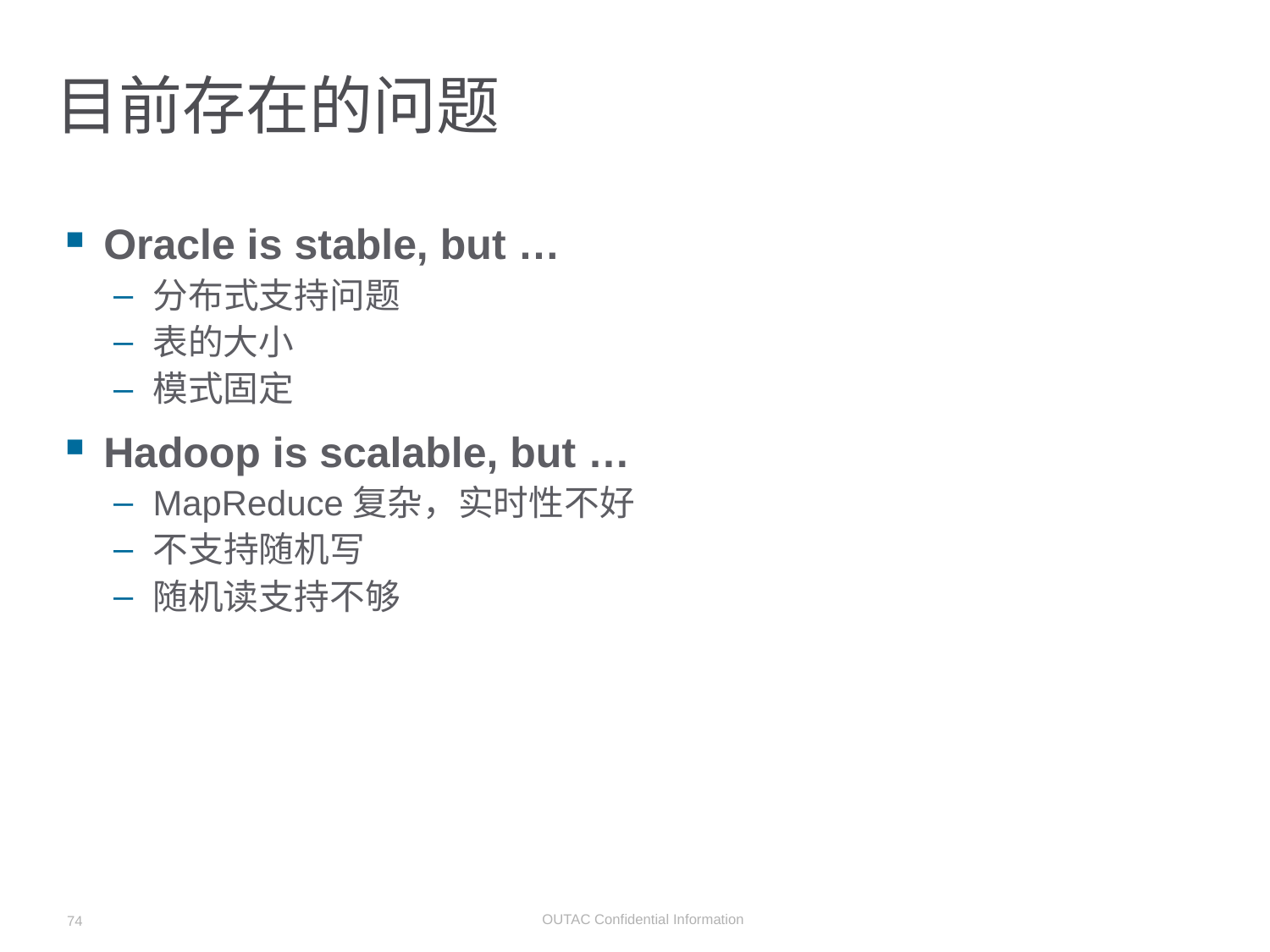

# 目前存在的问题
Oracle is stable, but …
分布式支持问题
表的大小
模式固定
Hadoop is scalable, but …
MapReduce复杂，实时性不好
不支持随机写
随机读支持不够
74